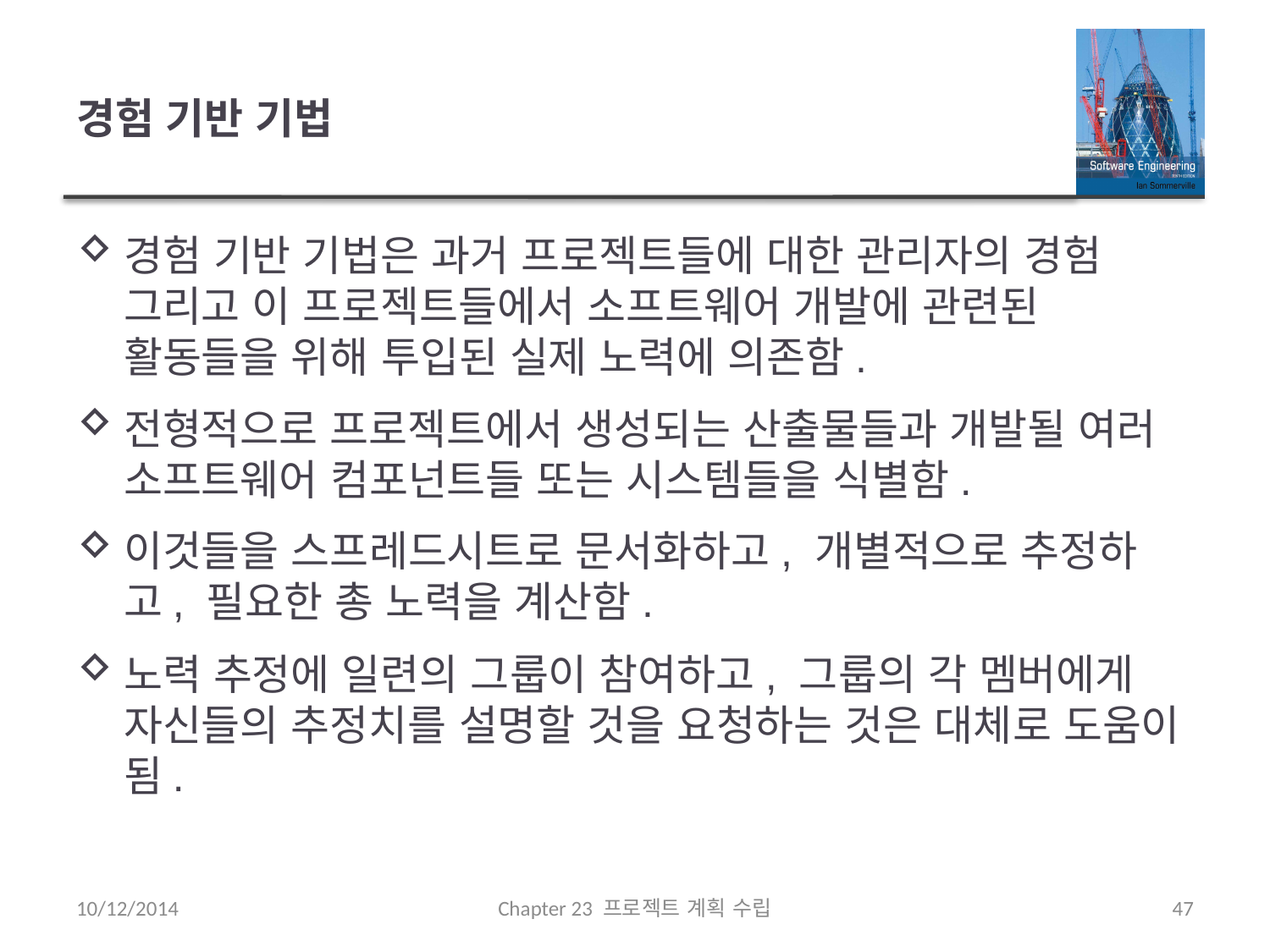

# 경험 기반 기법
경험 기반 기법은 과거 프로젝트들에 대한 관리자의 경험 그리고 이 프로젝트들에서 소프트웨어 개발에 관련된 활동들을 위해 투입된 실제 노력에 의존함.
전형적으로 프로젝트에서 생성되는 산출물들과 개발될 여러 소프트웨어 컴포넌트들 또는 시스템들을 식별함.
이것들을 스프레드시트로 문서화하고, 개별적으로 추정하고, 필요한 총 노력을 계산함.
노력 추정에 일련의 그룹이 참여하고, 그룹의 각 멤버에게 자신들의 추정치를 설명할 것을 요청하는 것은 대체로 도움이 됨.
10/12/2014
Chapter 23 프로젝트 계획 수립
47